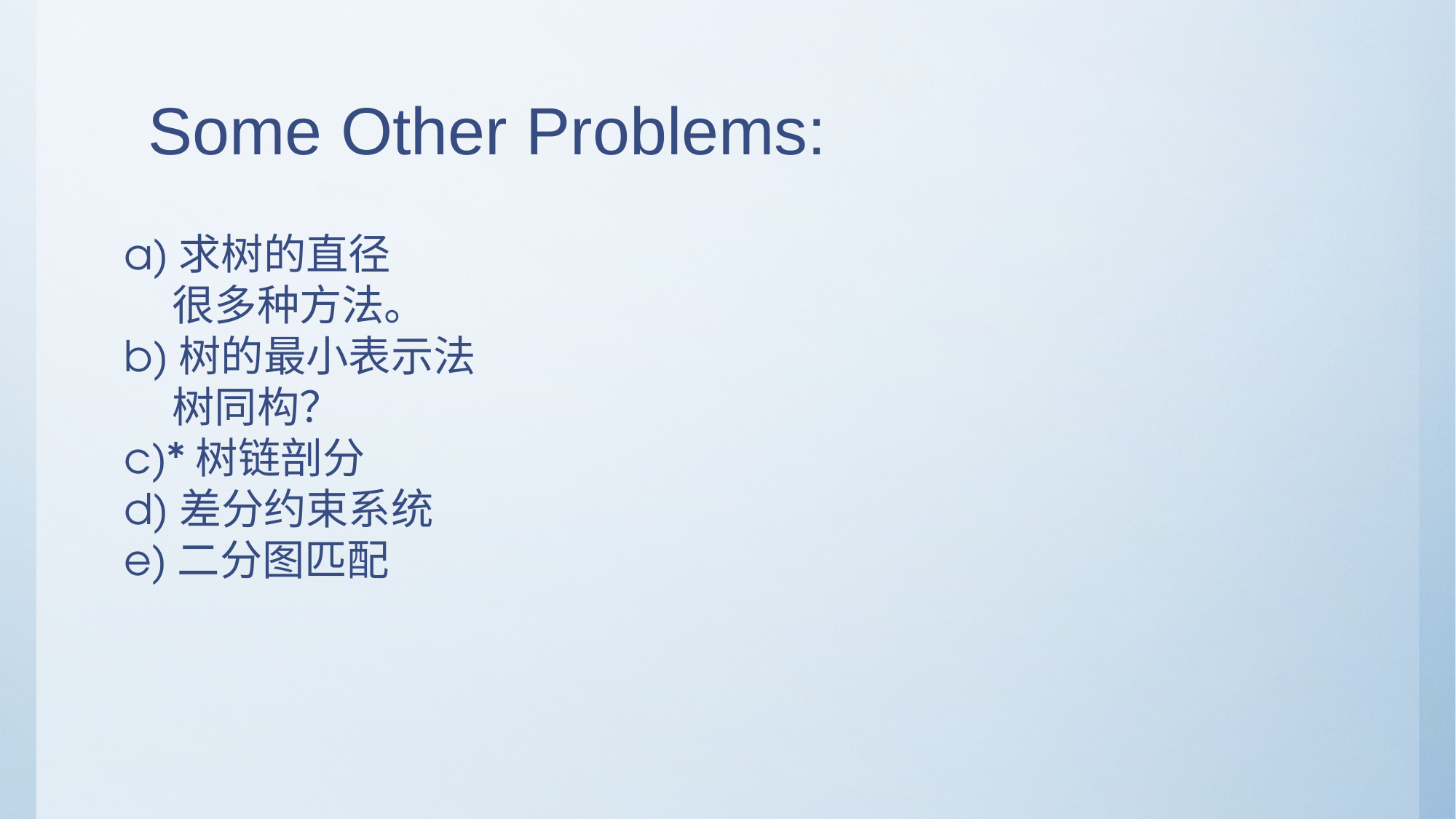

# Some Other Problems:
a)求树的直径
    很多种方法。
b)树的最小表示法
    树同构？
c)*树链剖分
d)差分约束系统
e)二分图匹配